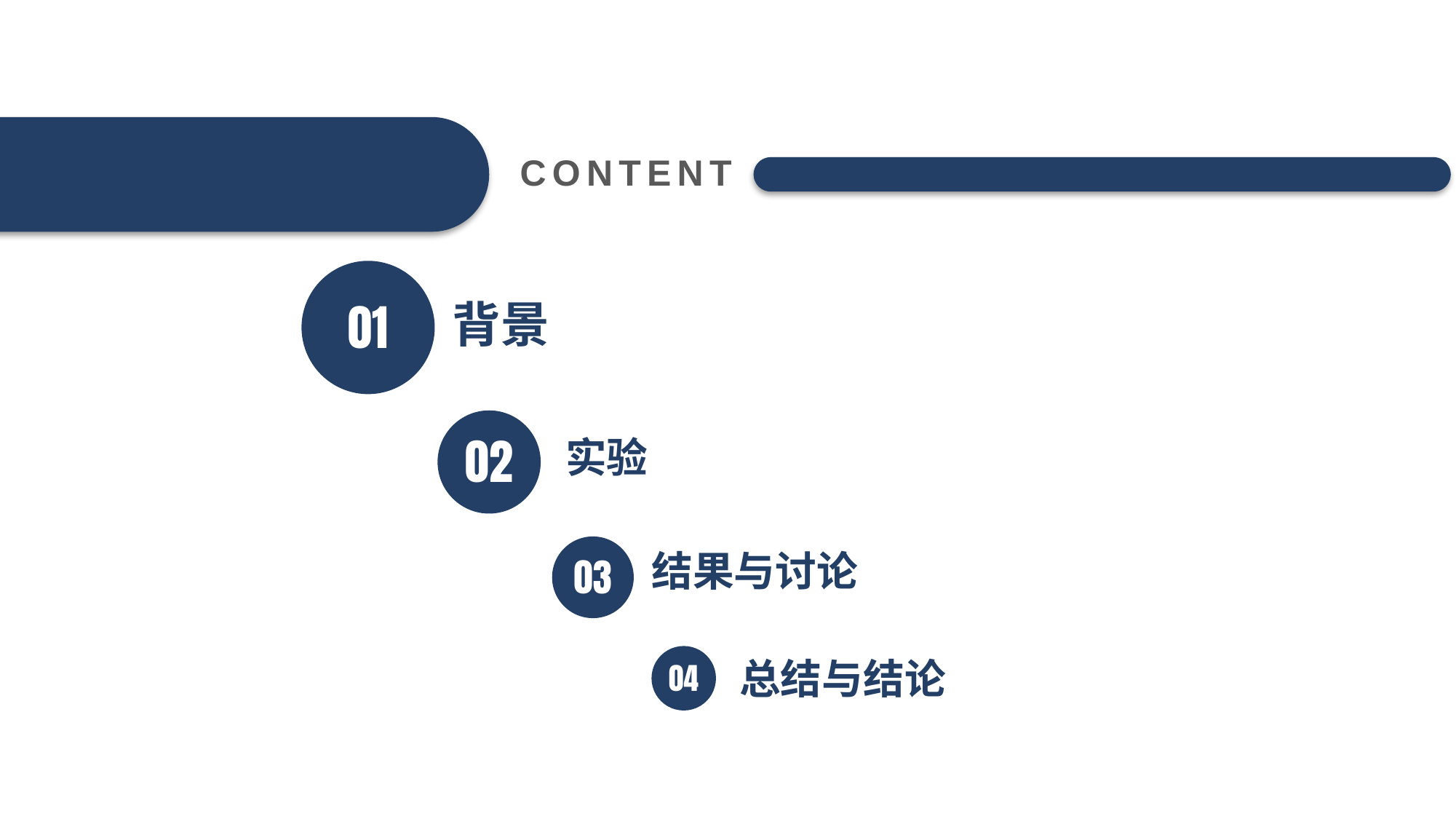

CONTENT

01
背景
02
实验
03
结果与讨论
04
总结与结论